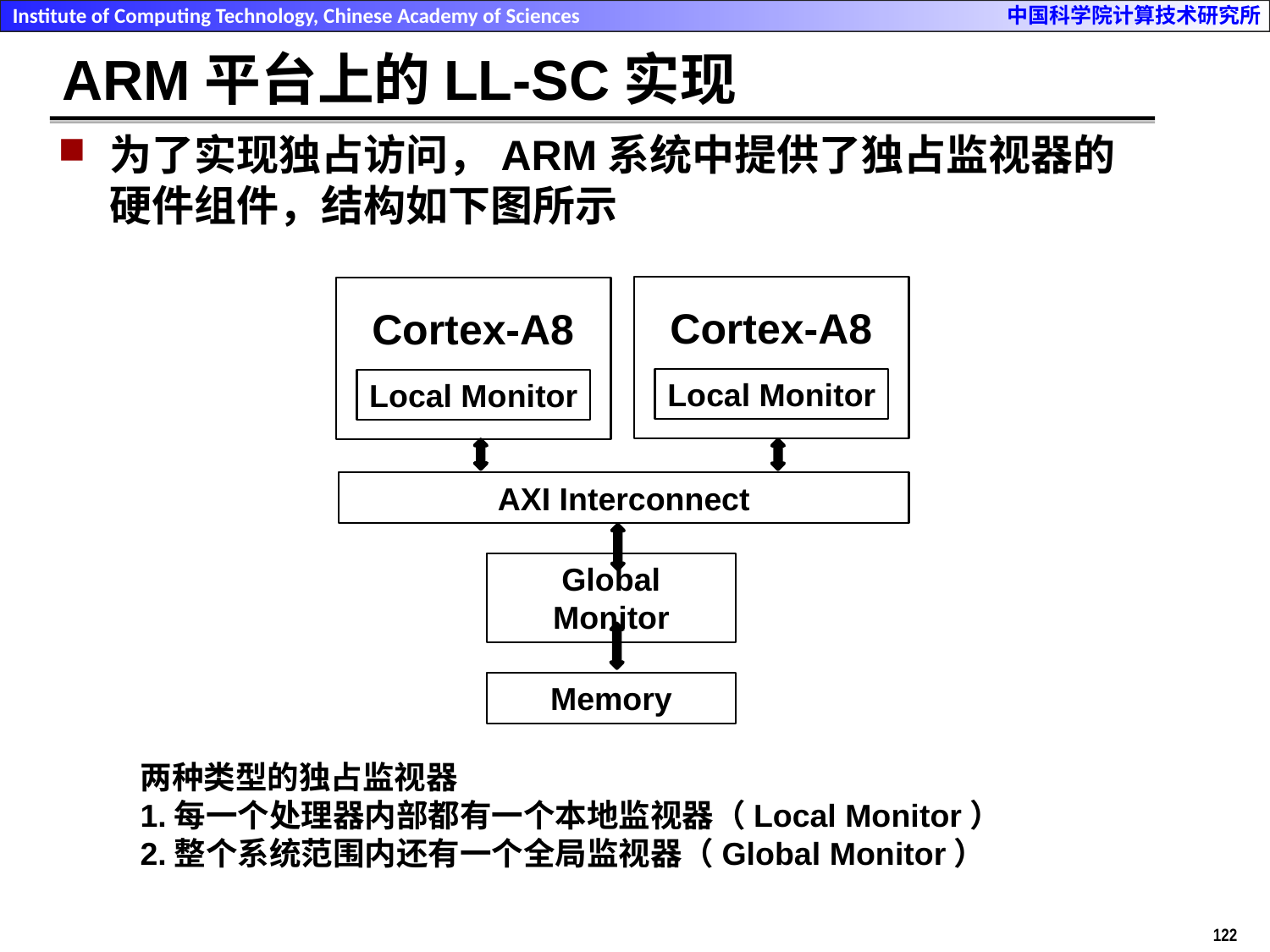

# ARM平台上的LL-SC实现
为了实现独占访问，ARM系统中提供了独占监视器的硬件组件，结构如下图所示

Cortex-A8
Cortex-A8
Local Monitor
Local Monitor

AXI Interconnect

Global Monitor

Memory
两种类型的独占监视器
1.每一个处理器内部都有一个本地监视器（Local Monitor）
2.整个系统范围内还有一个全局监视器（Global Monitor）